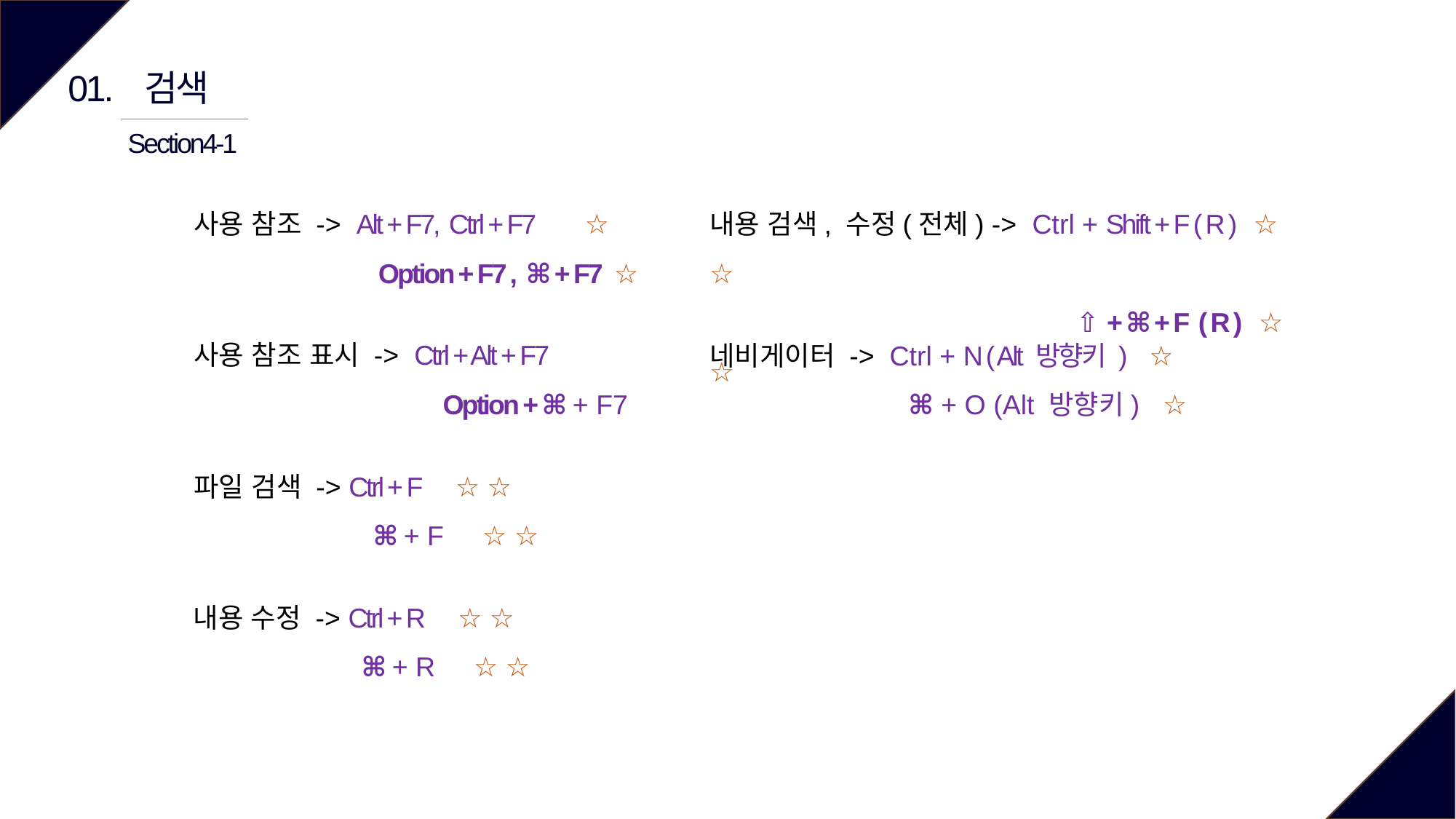

01.
검색
Section4-1
사용 참조 ->  Alt + F7,  Ctrl + F7         ☆
                                  Option + F7 ,  ⌘ + F7  ☆
내용 검색, 수정(전체) ->  Ctrl + Shift + F ( R )   ☆ ☆
                                                ⇧ + ⌘ + F  ( R )   ☆ ☆
사용 참조 표시 ->  Ctrl + Alt + F7
                                              Option + ⌘ + F7
네비게이터 ->  Ctrl + N ( Alt 방향키 )    ☆
                          ⌘ + O (Alt 방향키)   ☆

파일 검색 -> Ctrl + F      ☆ ☆
                                 ⌘ + F     ☆ ☆
내용 수정 -> Ctrl + R      ☆ ☆
                      ⌘ + R     ☆ ☆